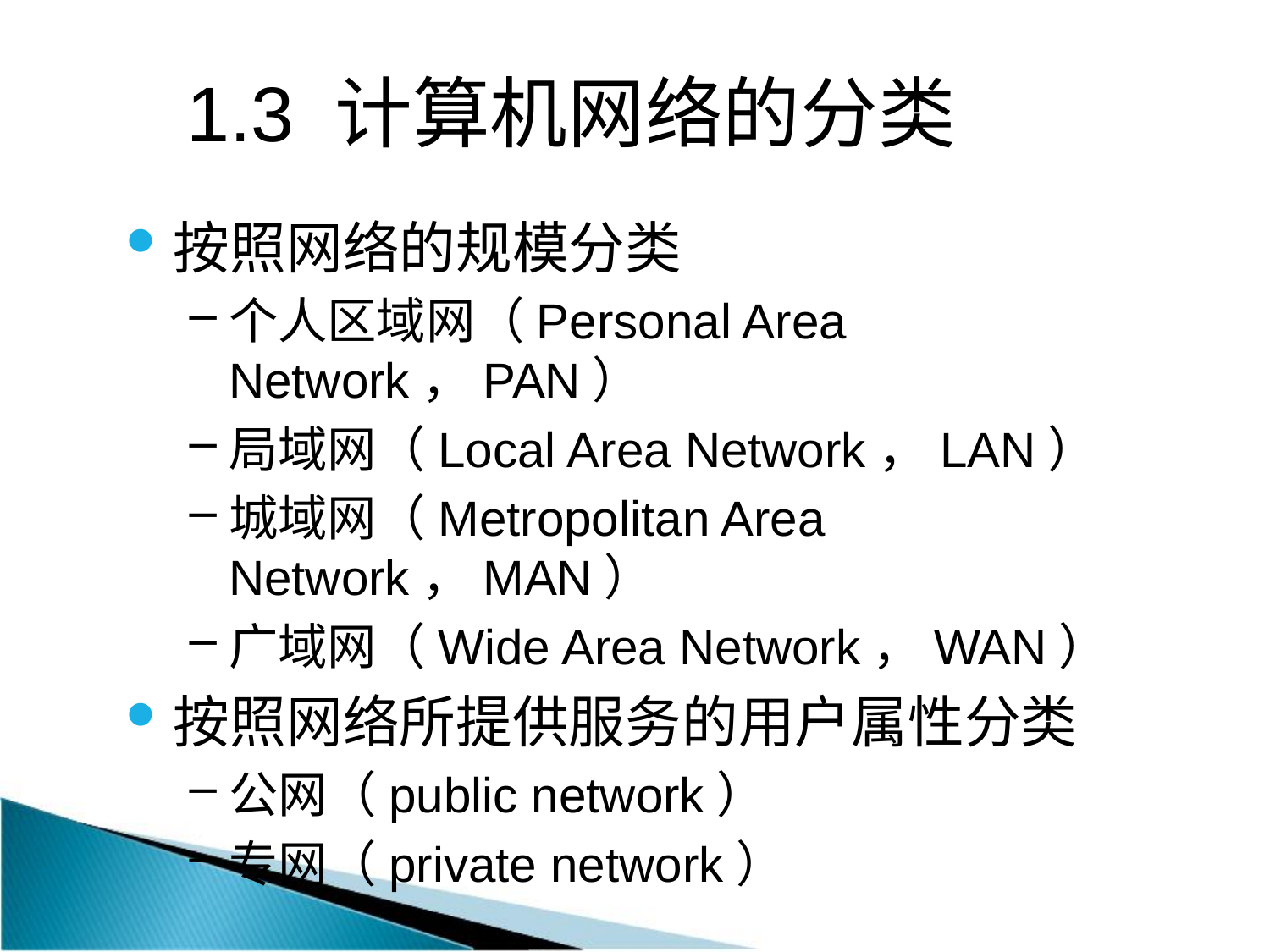

1.3 计算机网络的分类
按照网络的规模分类
个人区域网（Personal Area Network，PAN）
局域网（Local Area Network，LAN）
城域网（Metropolitan Area Network，MAN）
广域网（Wide Area Network，WAN）
按照网络所提供服务的用户属性分类
公网（public network）
专网（private network）